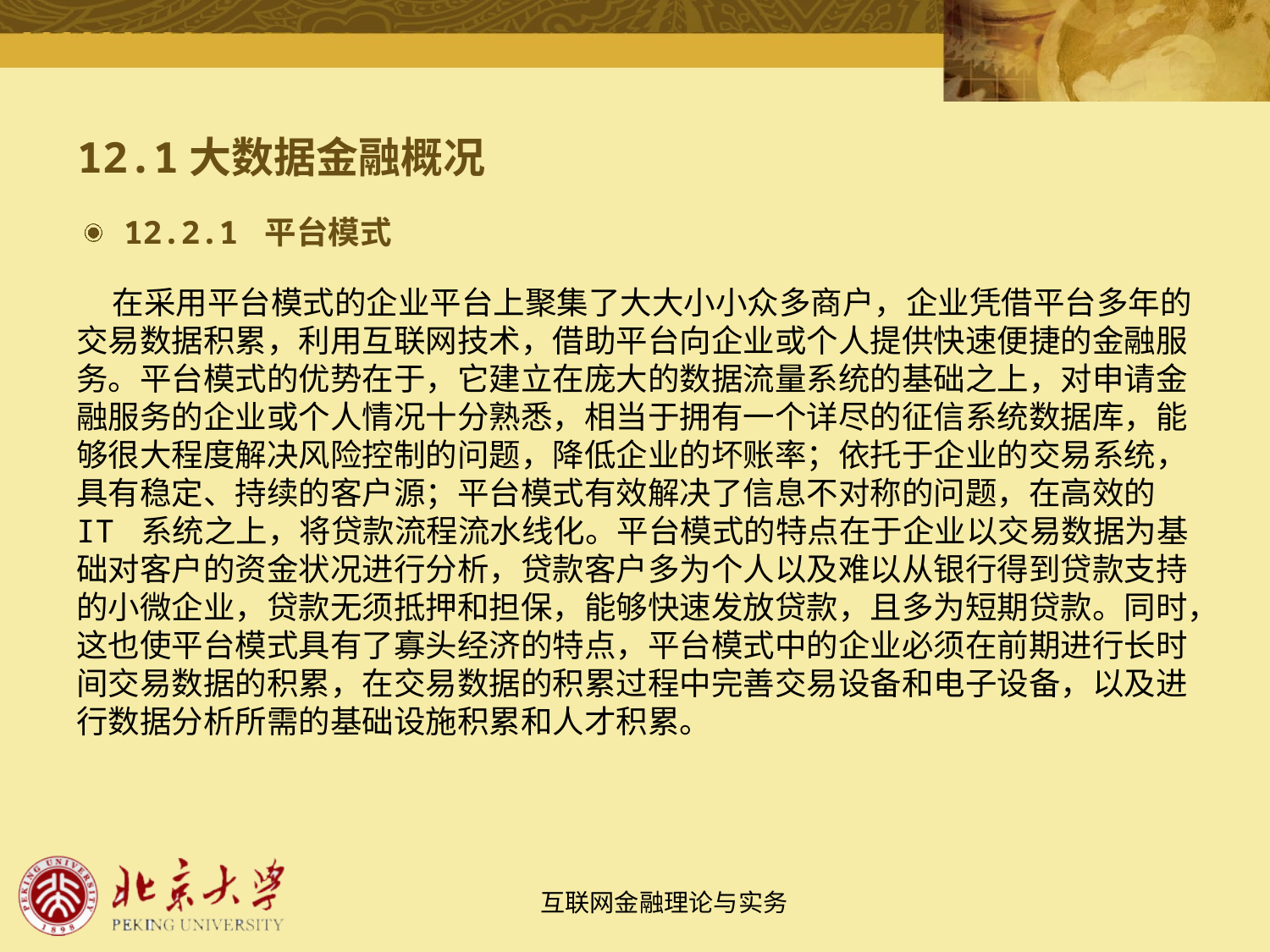

# 12.1大数据金融概况
12.2.1 平台模式
    在采用平台模式的企业平台上聚集了大大小小众多商户，企业凭借平台多年的交易数据积累，利用互联网技术，借助平台向企业或个人提供快速便捷的金融服务。平台模式的优势在于，它建立在庞大的数据流量系统的基础之上，对申请金融服务的企业或个人情况十分熟悉，相当于拥有一个详尽的征信系统数据库，能够很大程度解决风险控制的问题，降低企业的坏账率；依托于企业的交易系统，具有稳定、持续的客户源；平台模式有效解决了信息不对称的问题，在高效的 IT 系统之上，将贷款流程流水线化。平台模式的特点在于企业以交易数据为基础对客户的资金状况进行分析，贷款客户多为个人以及难以从银行得到贷款支持的小微企业，贷款无须抵押和担保，能够快速发放贷款，且多为短期贷款。同时，这也使平台模式具有了寡头经济的特点，平台模式中的企业必须在前期进行长时间交易数据的积累，在交易数据的积累过程中完善交易设备和电子设备，以及进行数据分析所需的基础设施积累和人才积累。
19